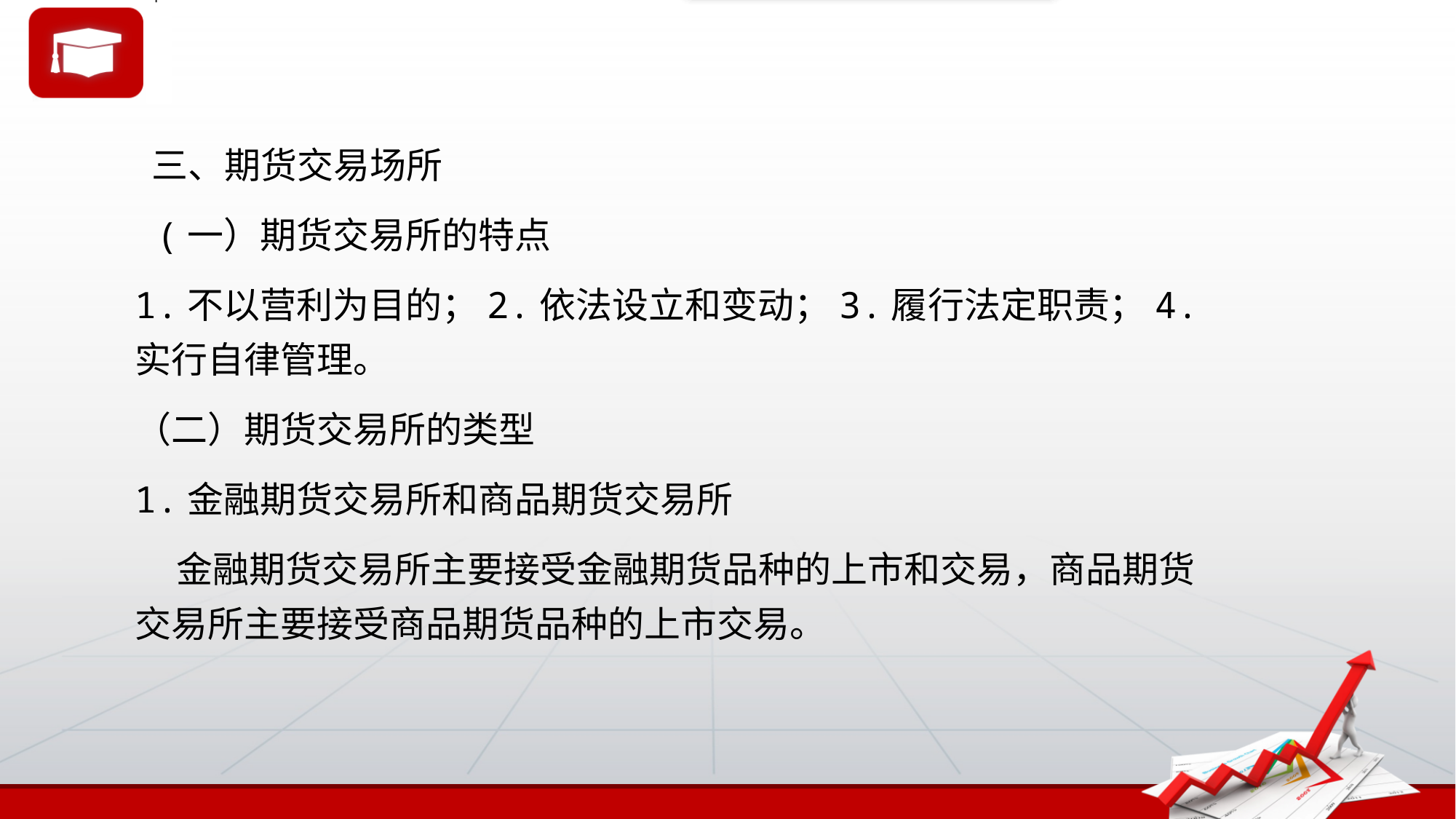

三、期货交易场所
 (一）期货交易所的特点
1.不以营利为目的；2.依法设立和变动；3.履行法定职责；4.实行自律管理。
（二）期货交易所的类型
1.金融期货交易所和商品期货交易所
    金融期货交易所主要接受金融期货品种的上市和交易，商品期货交易所主要接受商品期货品种的上市交易。